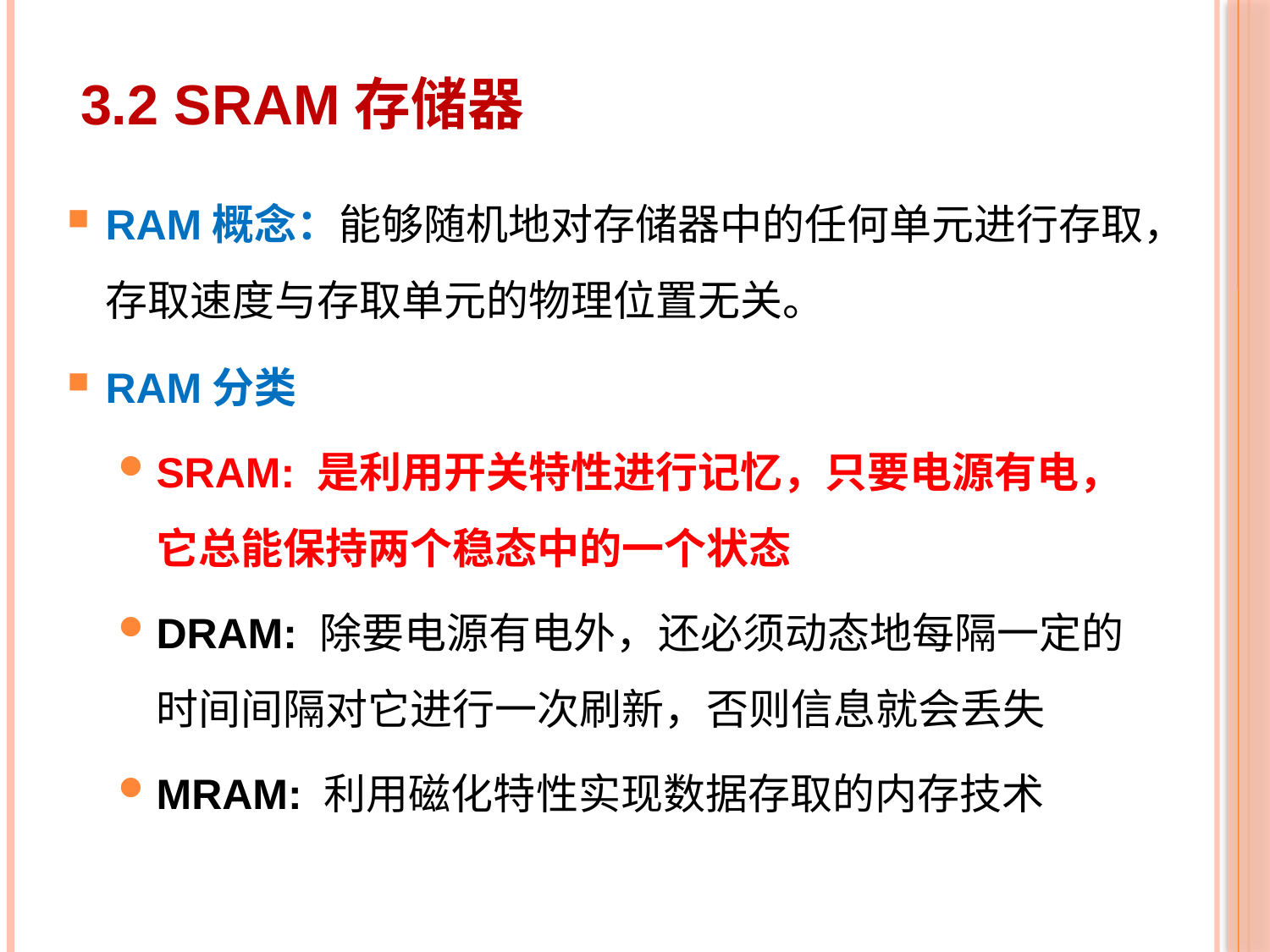

# 3.2 SRAM存储器
RAM概念：能够随机地对存储器中的任何单元进行存取，存取速度与存取单元的物理位置无关。
RAM分类
SRAM: 是利用开关特性进行记忆，只要电源有电，它总能保持两个稳态中的一个状态
DRAM: 除要电源有电外，还必须动态地每隔一定的时间间隔对它进行一次刷新，否则信息就会丢失
MRAM: 利用磁化特性实现数据存取的内存技术